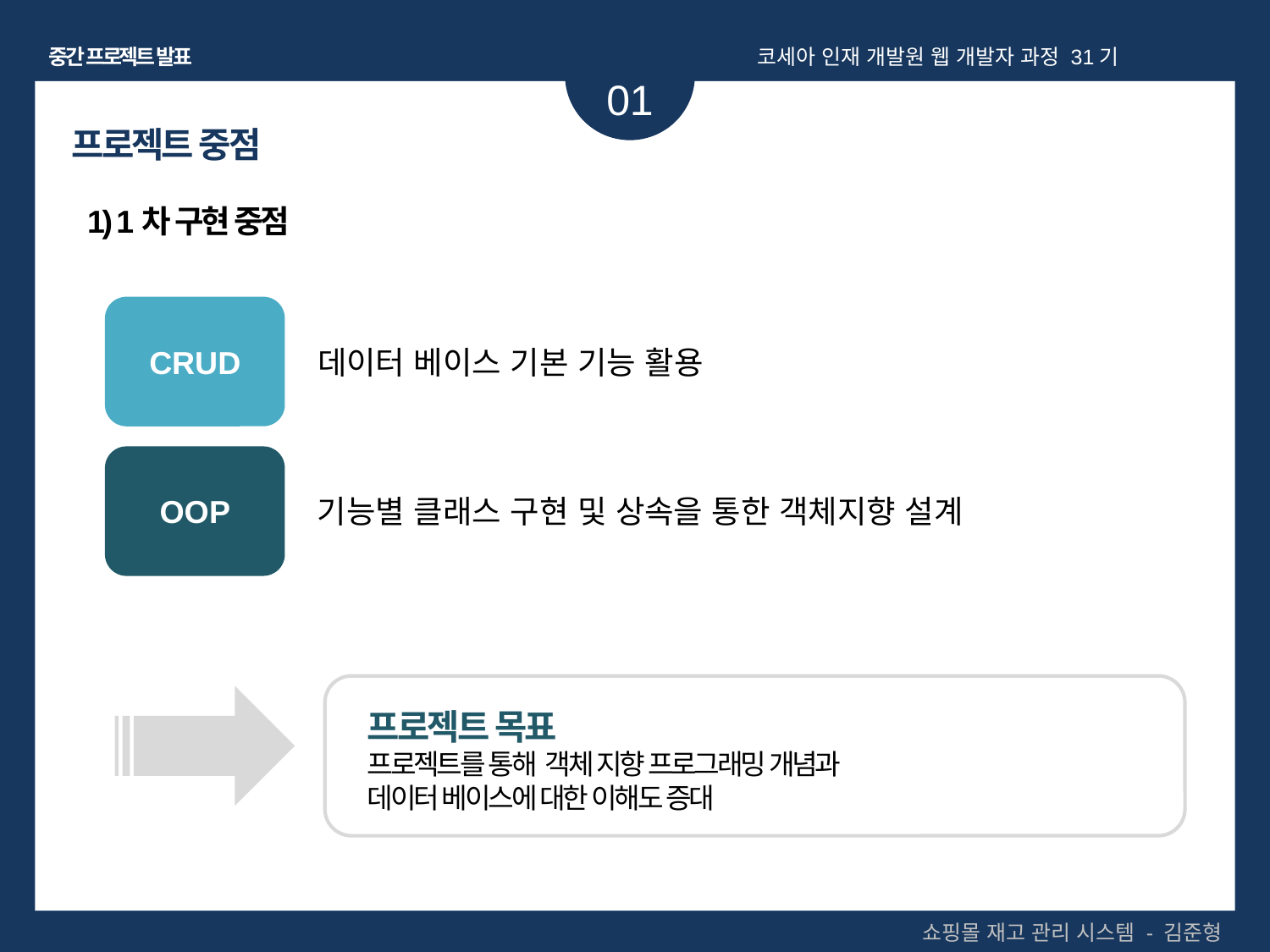

중간 프로젝트 발표
코세아 인재 개발원 웹 개발자 과정 31기
01

프로젝트 중점
1) 1차 구현 중점
CRUD
데이터 베이스 기본 기능 활용
OOP
기능별 클래스 구현 및 상속을 통한 객체지향 설계
프로젝트 목표
프로젝트를 통해  객체 지향 프로그래밍 개념과
데이터 베이스에 대한 이해도 증대

쇼핑몰 재고 관리 시스템 - 김준형